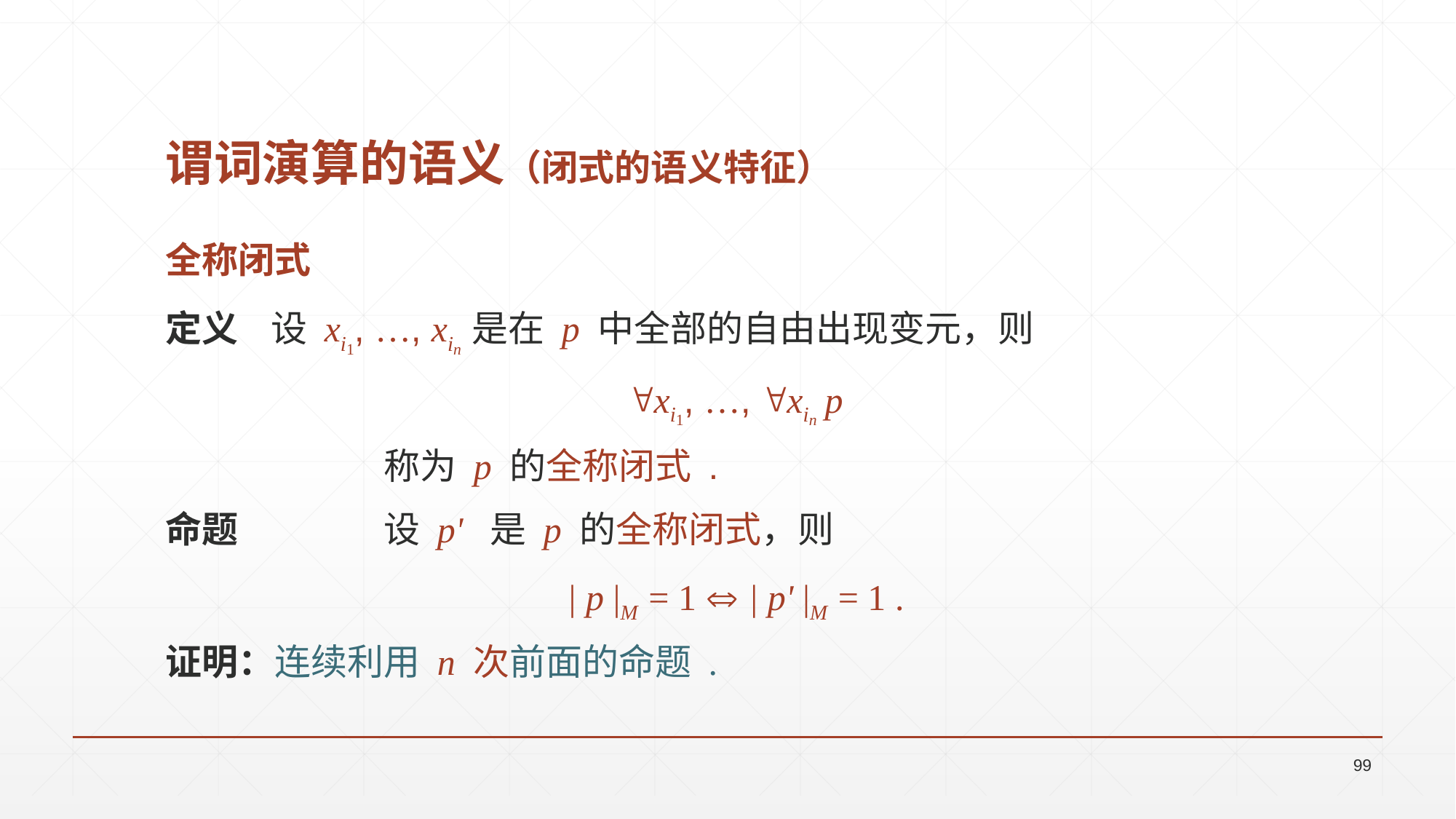

# 谓词演算的语义（闭式的语义特征）
全称闭式
定义    设 xi1, …, xin 是在 p 中全部的自由出现变元，则
∀xi1, …, ∀xin  p
		称为 p 的全称闭式 .
命题		设 pʹ  是 p 的全称闭式，则
| p |M  = 1 ⇔ | pʹ |M  = 1 .
证明：连续利用 n 次前面的命题 .
99